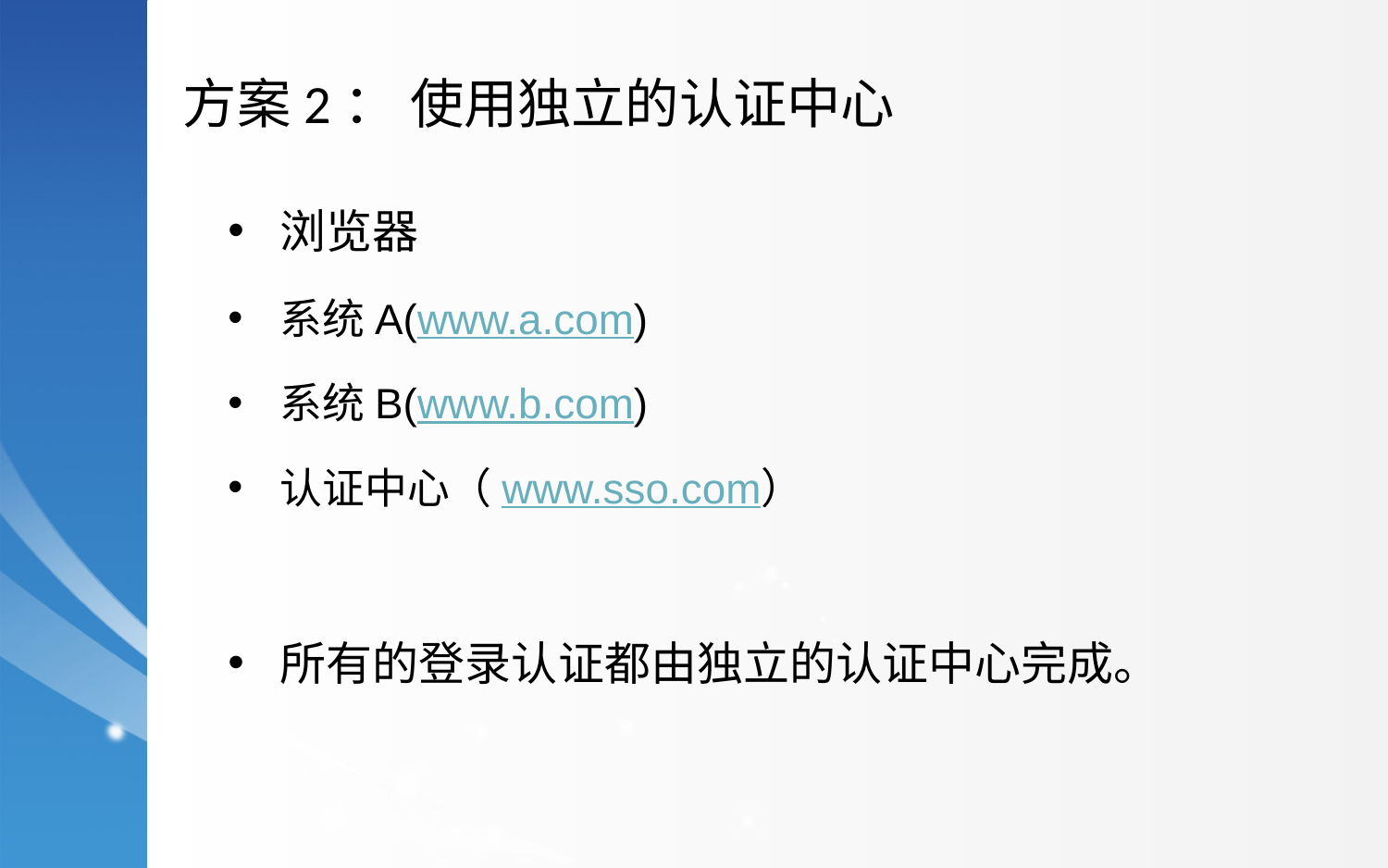

方案2： 使用独立的认证中心

浏览器
系统A(www.a.com)
系统B(www.b.com)
认证中心（www.sso.com）

所有的登录认证都由独立的认证中心完成。